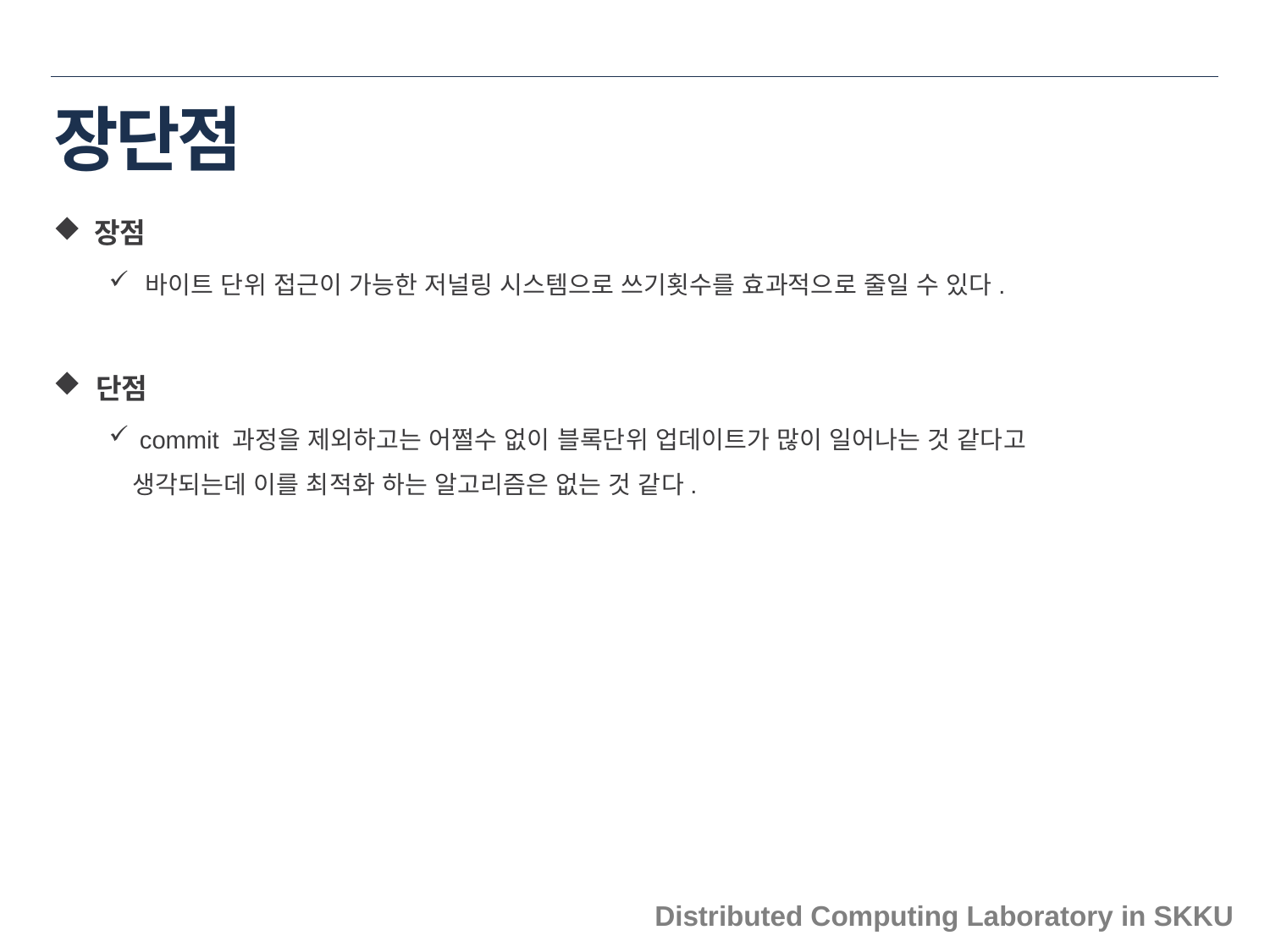

# 장단점
 장점
 바이트 단위 접근이 가능한 저널링 시스템으로 쓰기횟수를 효과적으로 줄일 수 있다.

 단점
 commit 과정을 제외하고는 어쩔수 없이 블록단위 업데이트가 많이 일어나는 것 같다고 생각되는데 이를 최적화 하는 알고리즘은 없는 것 같다.
Distributed Computing Laboratory in SKKU